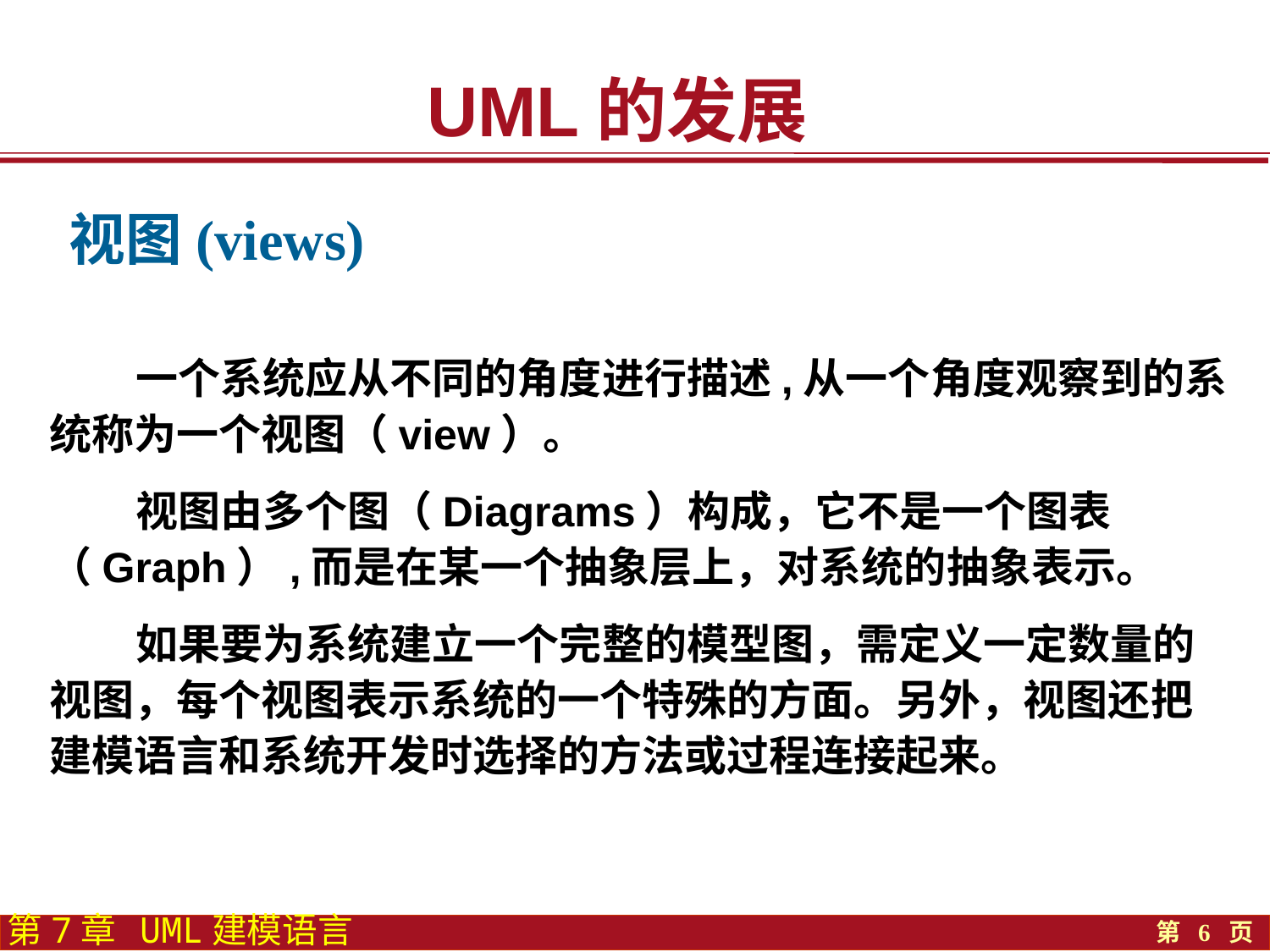

UML的发展
视图(views)
一个系统应从不同的角度进行描述,从一个角度观察到的系统称为一个视图（view）。
视图由多个图（Diagrams）构成，它不是一个图表（Graph）,而是在某一个抽象层上，对系统的抽象表示。
如果要为系统建立一个完整的模型图，需定义一定数量的视图，每个视图表示系统的一个特殊的方面。另外，视图还把建模语言和系统开发时选择的方法或过程连接起来。